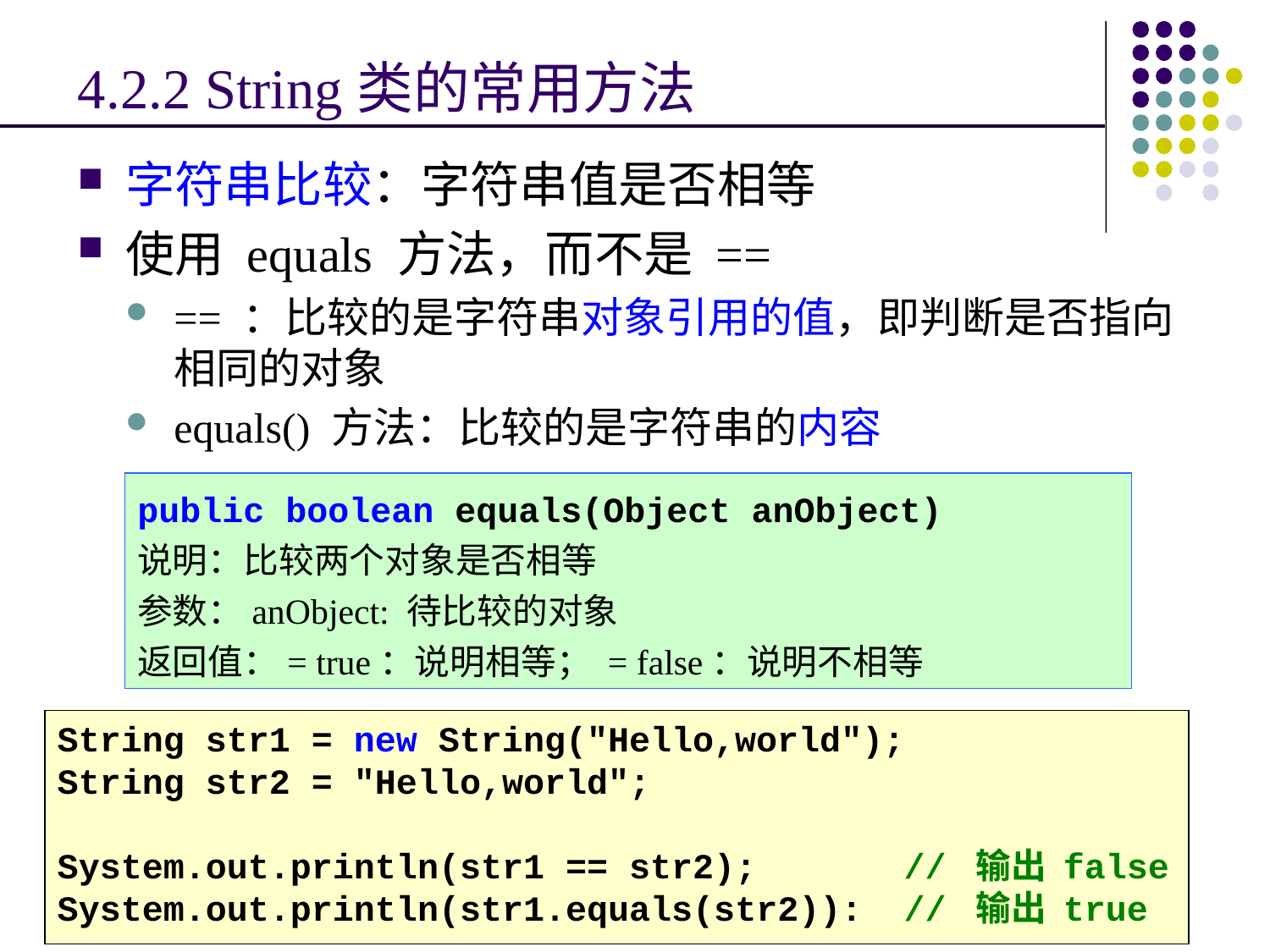

4.2.2 String类的常用方法
字符串比较：字符串值是否相等
使用 equals 方法，而不是 ==
== ：比较的是字符串对象引用的值，即判断是否指向相同的对象
equals() 方法：比较的是字符串的内容
public boolean equals(Object anObject)
说明：比较两个对象是否相等
参数：anObject: 待比较的对象
返回值：= true：说明相等； = false：说明不相等
String str1 = new String("Hello,world");
String str2 = "Hello,world";

System.out.println(str1 == str2);       // 输出 false
System.out.println(str1.equals(str2)):  // 输出 true